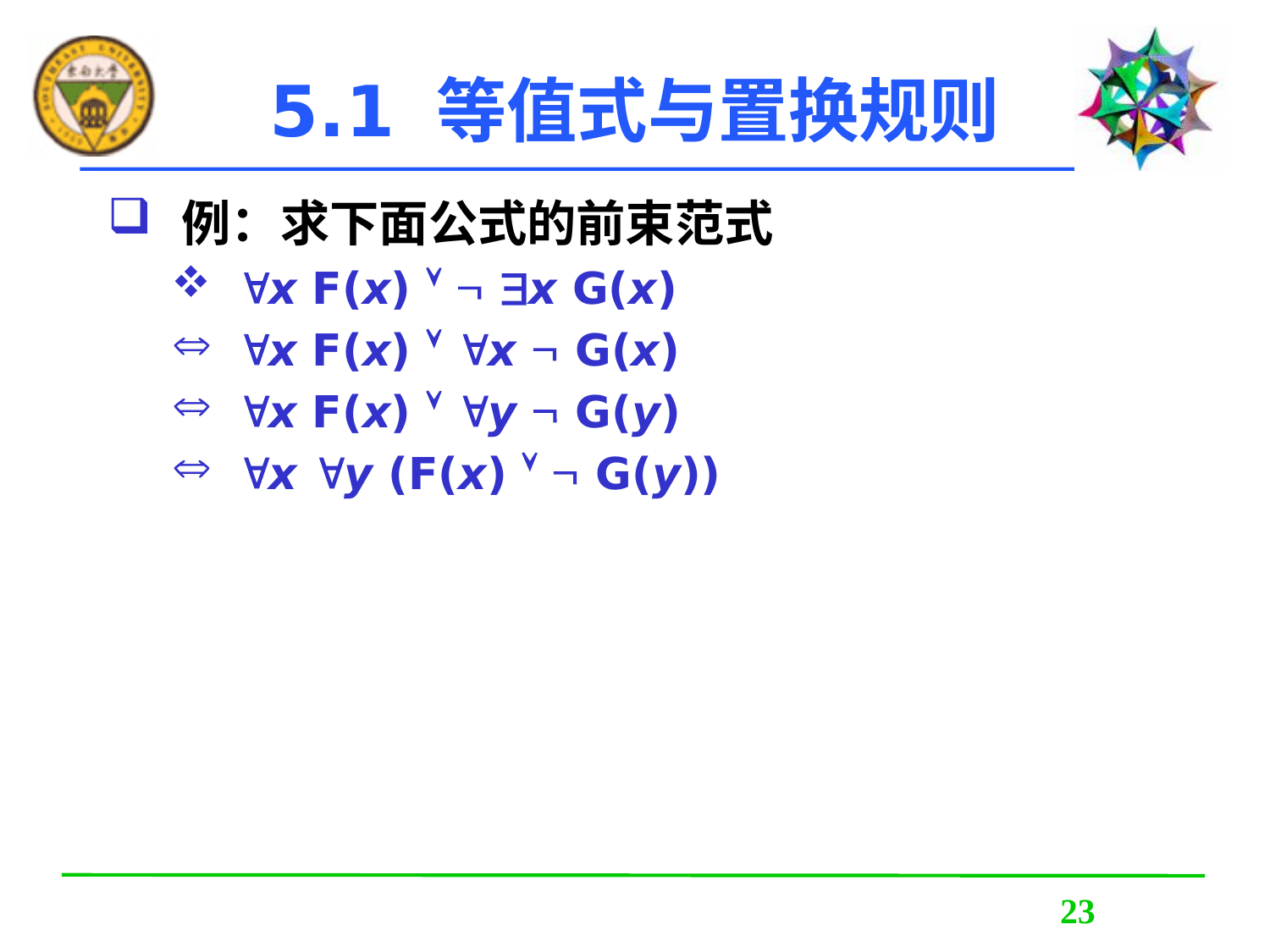

5.1 等值式与置换规则
例：求下面公式的前束范式
∀x F(x) ∨ ¬ ∃x G(x)
∀x F(x) ∨ ∀x ¬ G(x)
∀x F(x) ∨ ∀y ¬ G(y)
∀x ∀y (F(x) ∨ ¬ G(y))